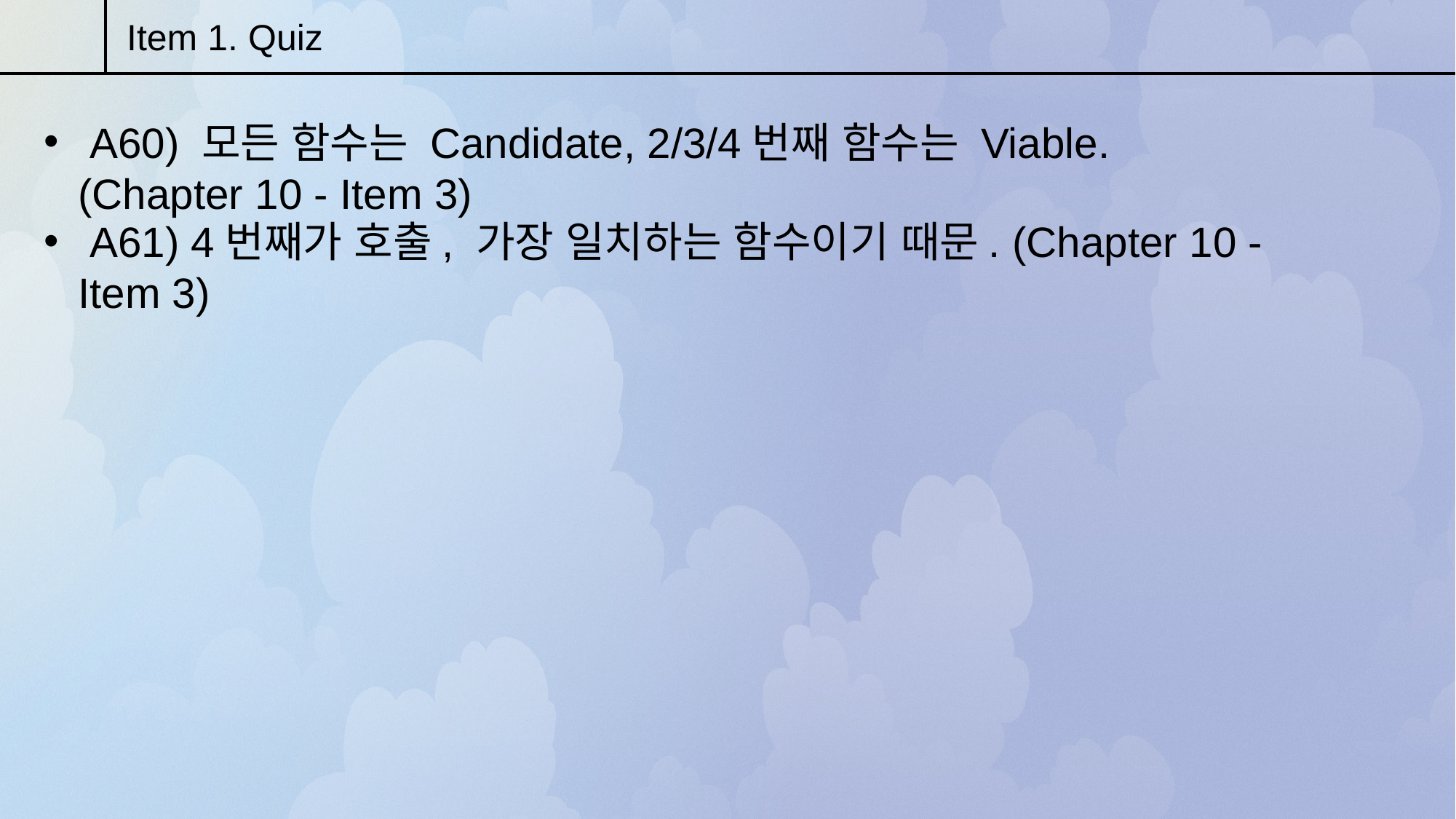

Item 1. Quiz
 A60) 모든 함수는 Candidate, 2/3/4번째 함수는 Viable. (Chapter 10 - Item 3)
 A61) 4번째가 호출, 가장 일치하는 함수이기 때문. (Chapter 10 - Item 3)